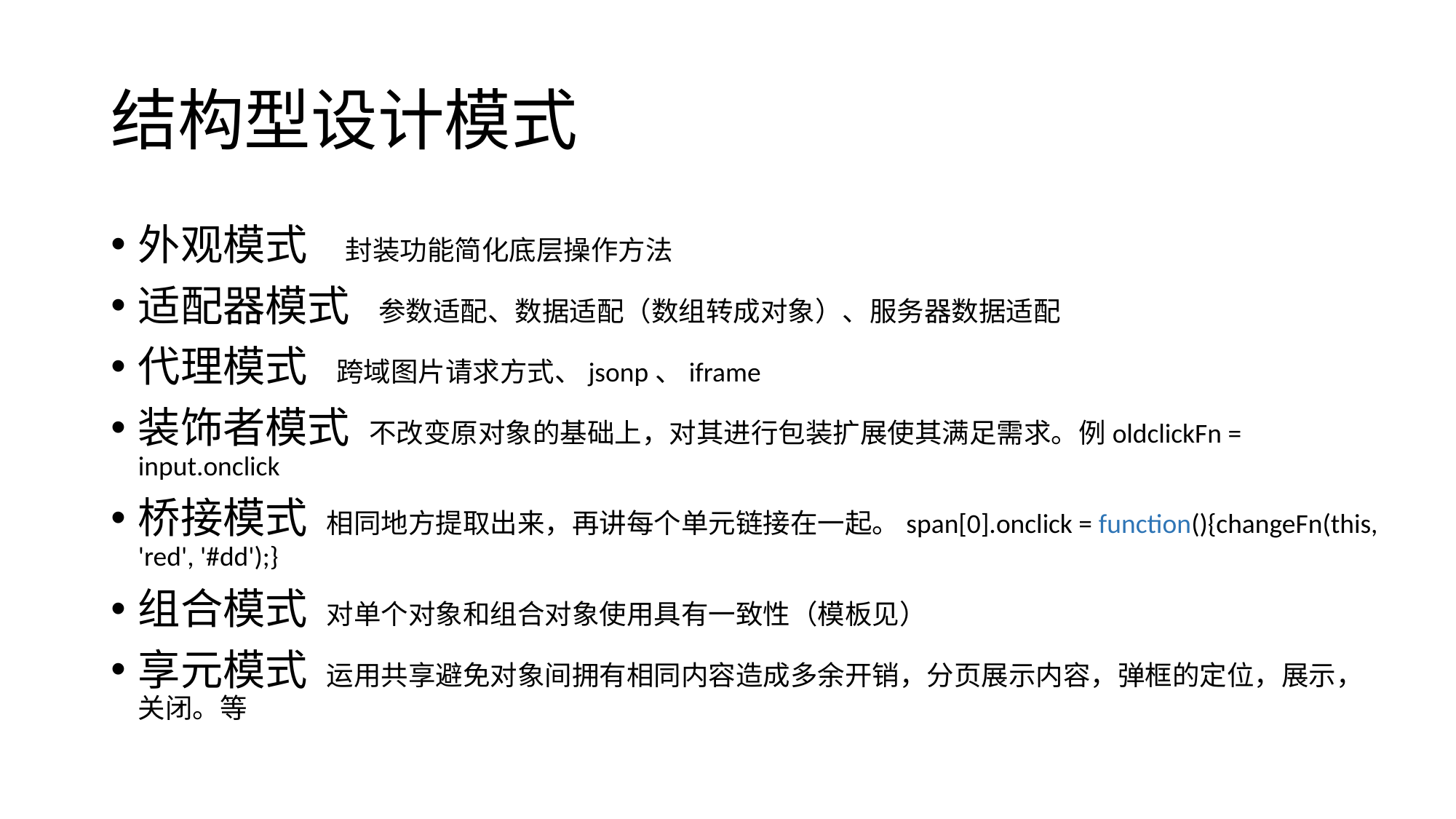

# 结构型设计模式
外观模式    封装功能简化底层操作方法
适配器模式   参数适配、数据适配（数组转成对象）、服务器数据适配
代理模式   跨域图片请求方式、jsonp、iframe
装饰者模式  不改变原对象的基础上，对其进行包装扩展使其满足需求。例oldclickFn = input.onclick
桥接模式  相同地方提取出来，再讲每个单元链接在一起。span[0].onclick = function(){changeFn(this, 'red', '#dd');}
组合模式  对单个对象和组合对象使用具有一致性（模板见）
享元模式  运用共享避免对象间拥有相同内容造成多余开销，分页展示内容，弹框的定位，展示，关闭。等